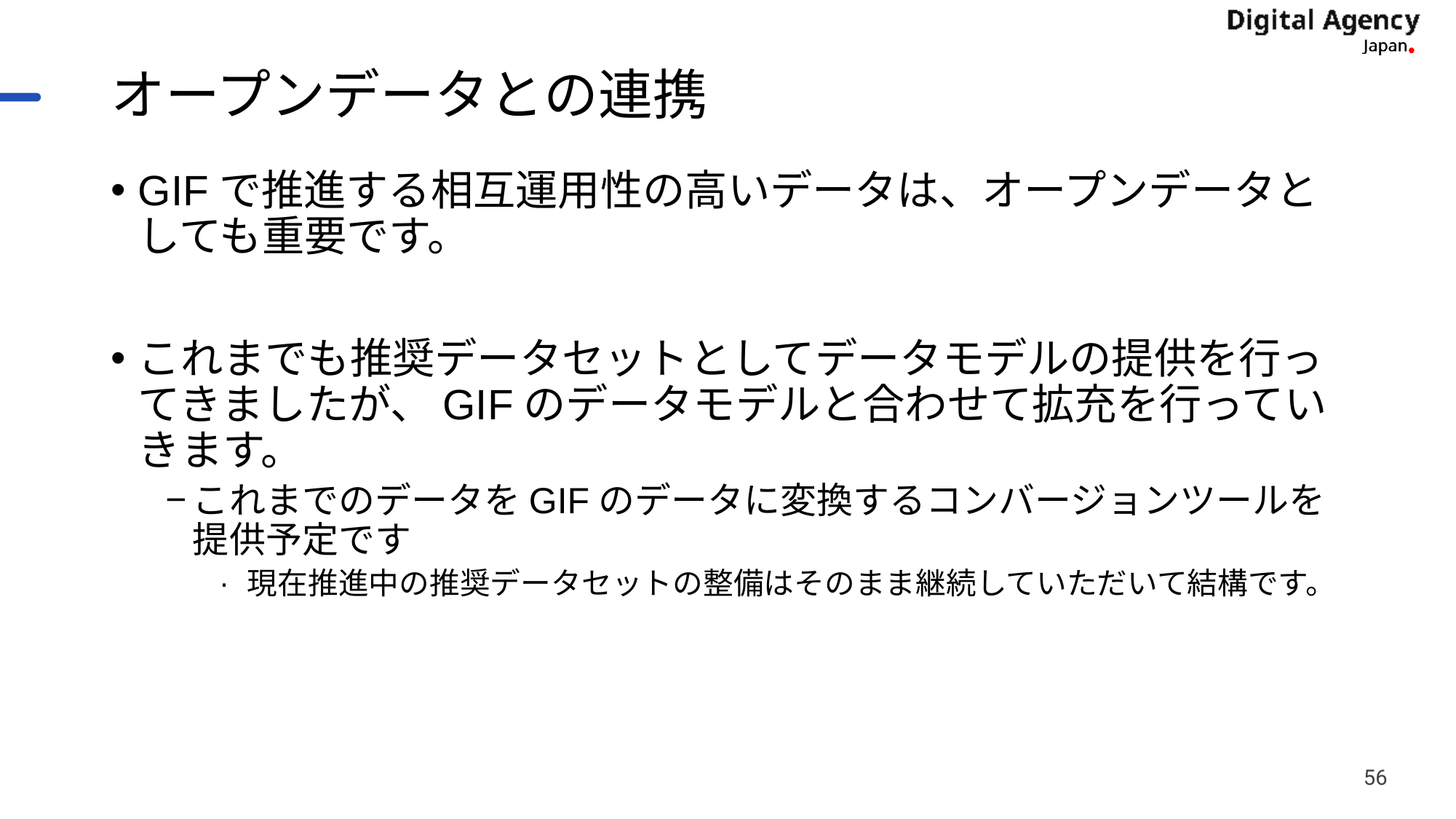

# オープンデータとの連携
GIFで推進する相互運用性の高いデータは、オープンデータとしても重要です。

これまでも推奨データセットとしてデータモデルの提供を行ってきましたが、GIFのデータモデルと合わせて拡充を行っていきます。
これまでのデータをGIFのデータに変換するコンバージョンツールを提供予定です
現在推進中の推奨データセットの整備はそのまま継続していただいて結構です。

56